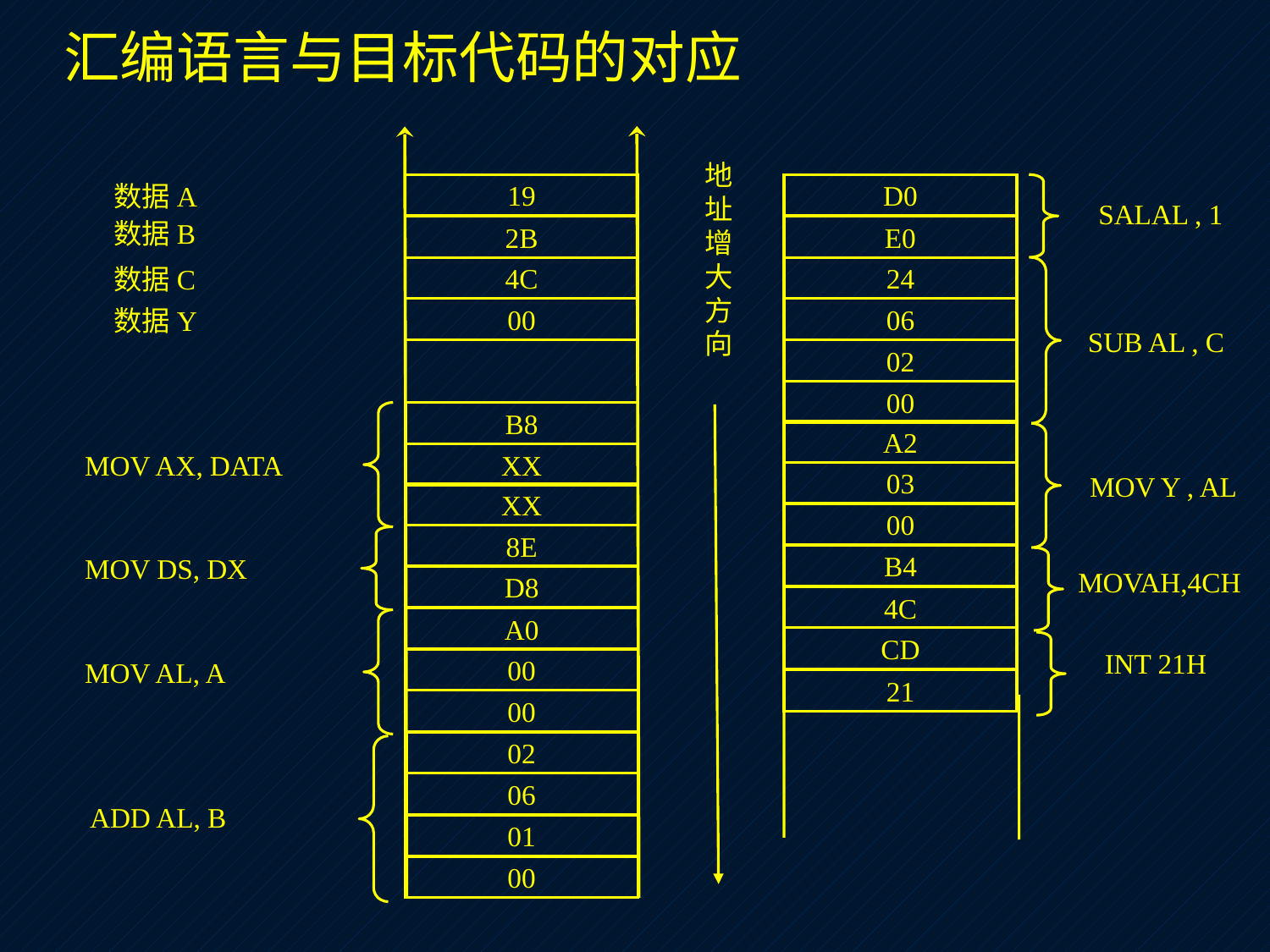

汇编语言与目标代码的对应

地址增大方向
数据A
19
D0

数据B
2B
E0
数据C
4C
24

00
06
数据Y
02
00

B8

A2

MOV AX, DATA
XX
03
XX
00
8E

B4
MOV DS, DX

D8
4C
A0

CD

00
MOV AL, A
21
00

02

06
ADD AL, B
01
00
SALAL , 1
SUB AL , C
MOV Y , AL
MOVAH,4CH
INT 21H